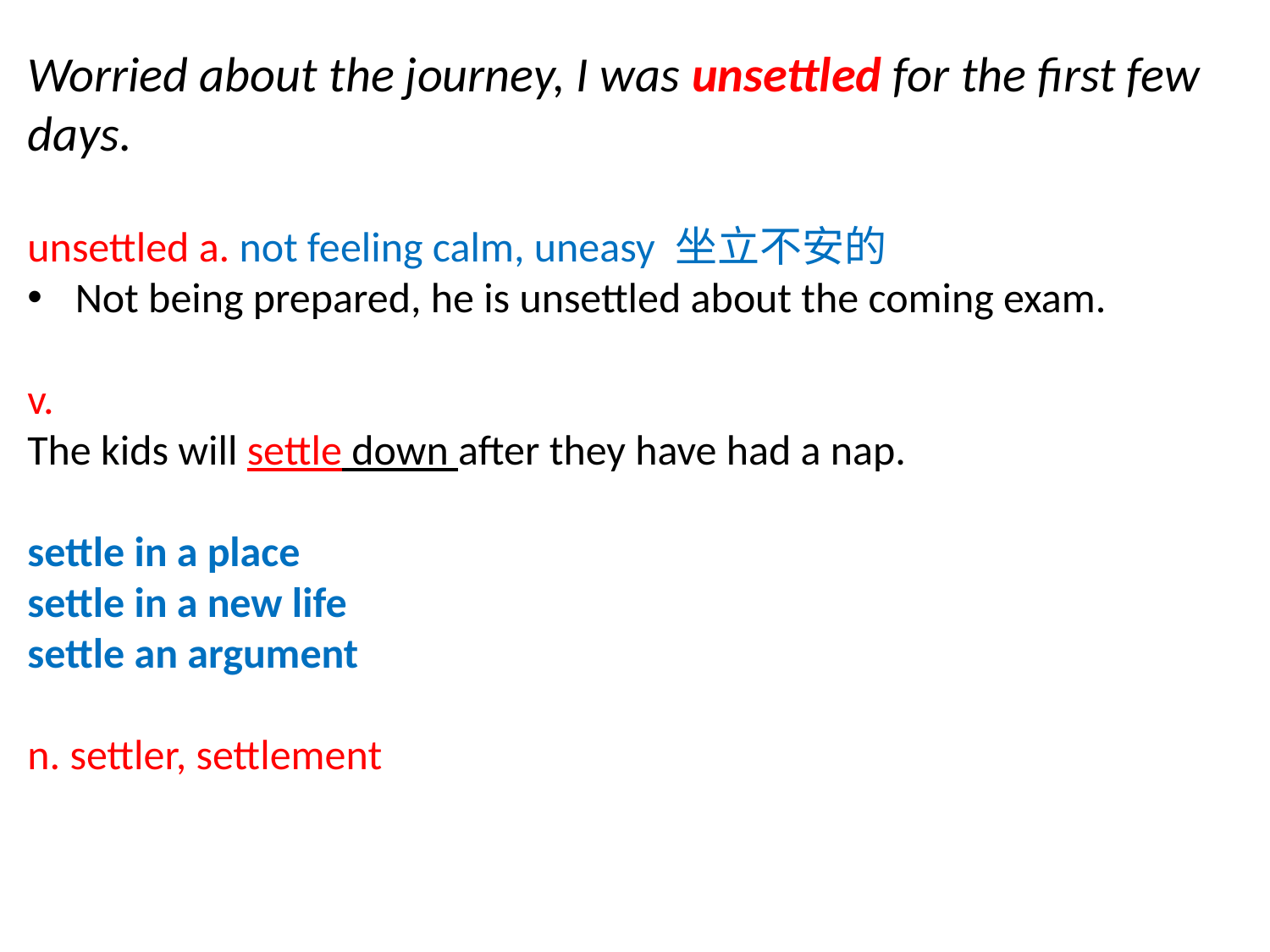

Worried about the journey, I was unsettled for the first few days.

unsettled a. not feeling calm, uneasy 坐立不安的
Not being prepared, he is unsettled about the coming exam.

v.
The kids will settle down after they have had a nap.

settle in a place
settle in a new life
settle an argument

n. settler, settlement